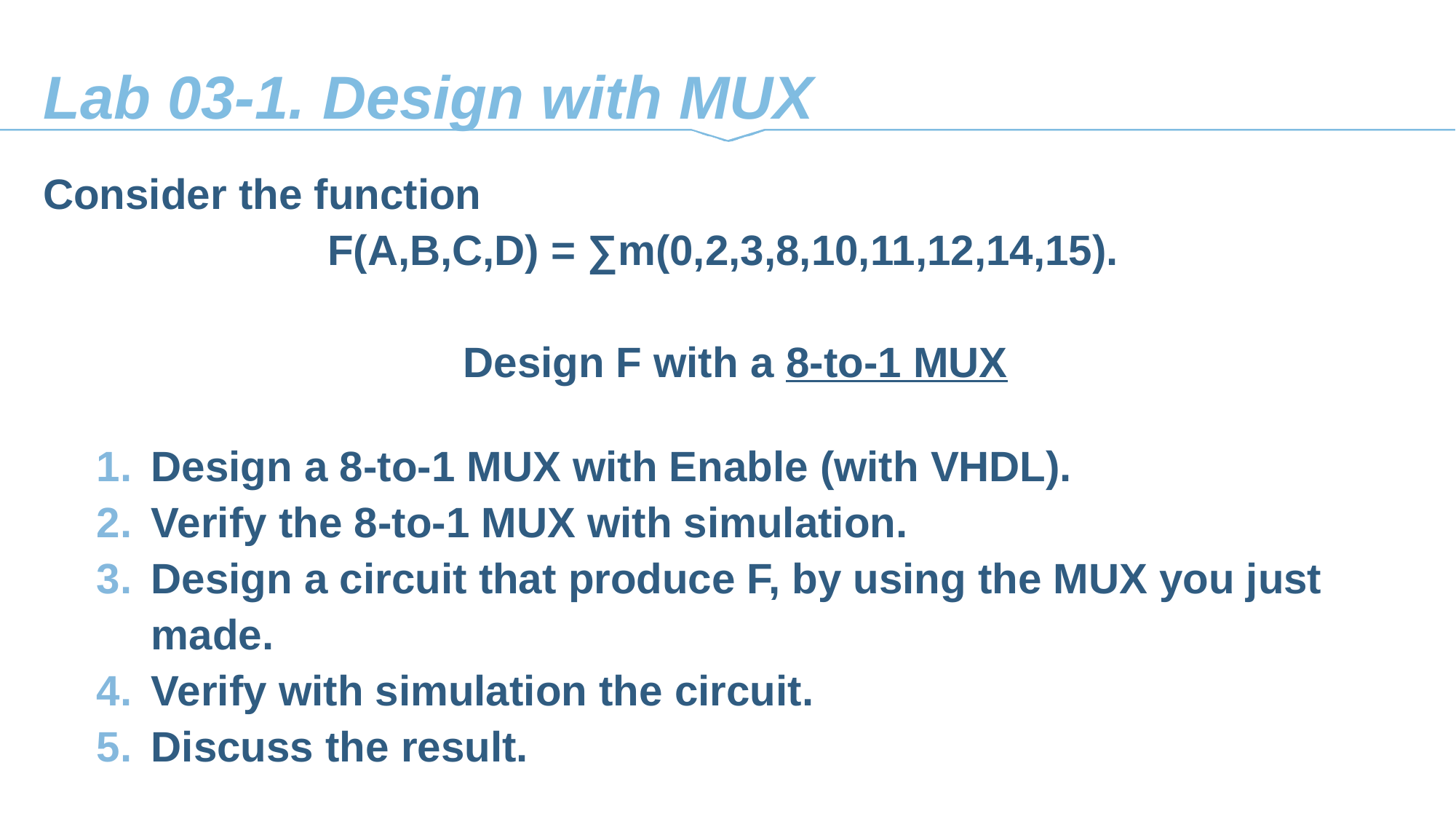

Lab 03-1. Design with MUX
Consider the function
F(A,B,C,D) = ∑m(0,2,3,8,10,11,12,14,15).

Design F with a 8-to-1 MUX

Design a 8-to-1 MUX with Enable (with VHDL).
Verify the 8-to-1 MUX with simulation.
Design a circuit that produce F, by using the MUX you just made.
Verify with simulation the circuit.
Discuss the result.

경영학과
20123456